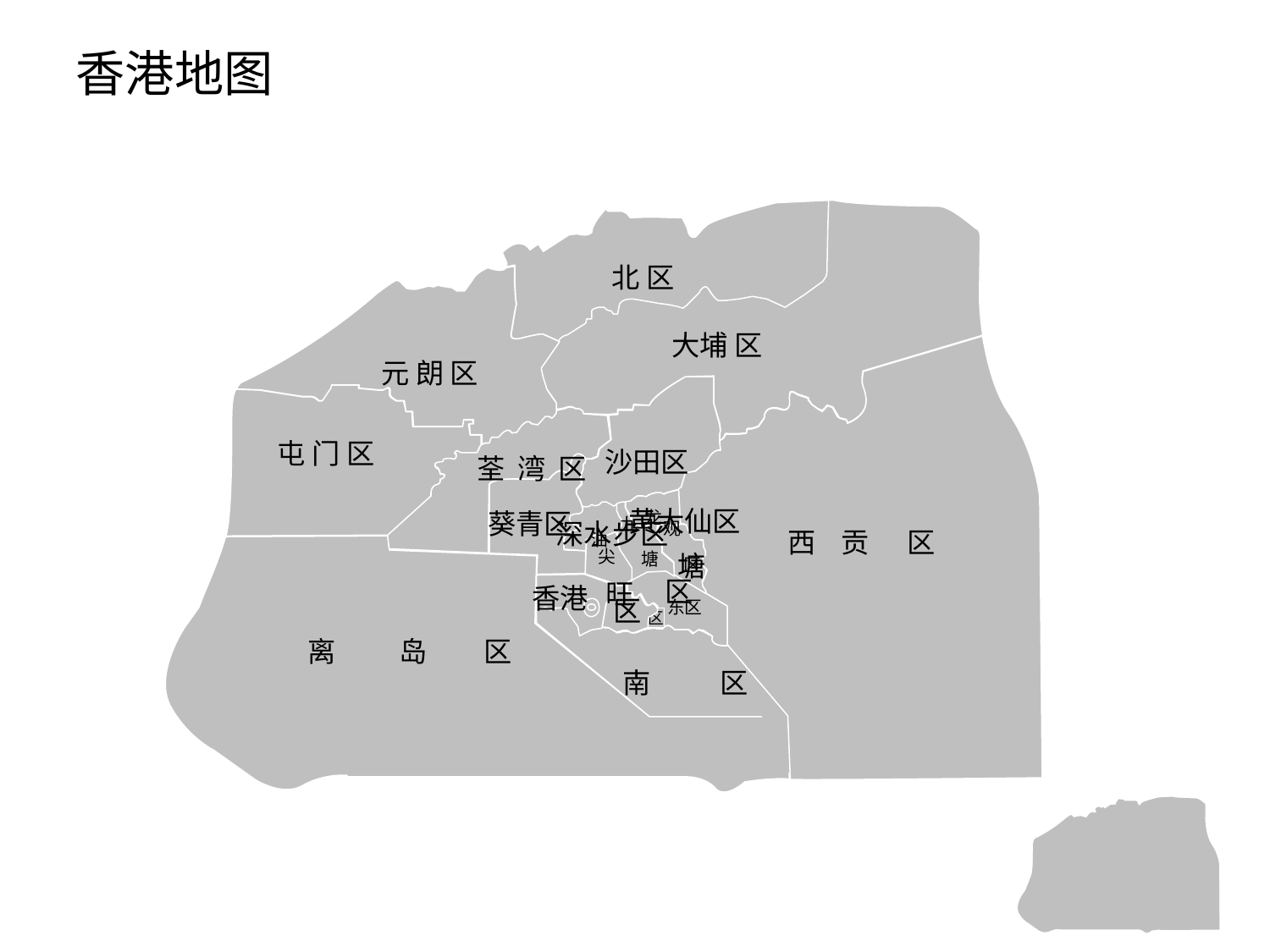

# 香港地图

北 区
大埔 区
元 朗 区
屯 门 区
沙田区
荃  湾  区
黄大仙区
葵青区
深水步区
   西    贡      区
  塘
      区
  旺
香港
   区
离          岛         区
南           区

  龙
九
观
油
 尖
    塘
    区
东区

湾仔区